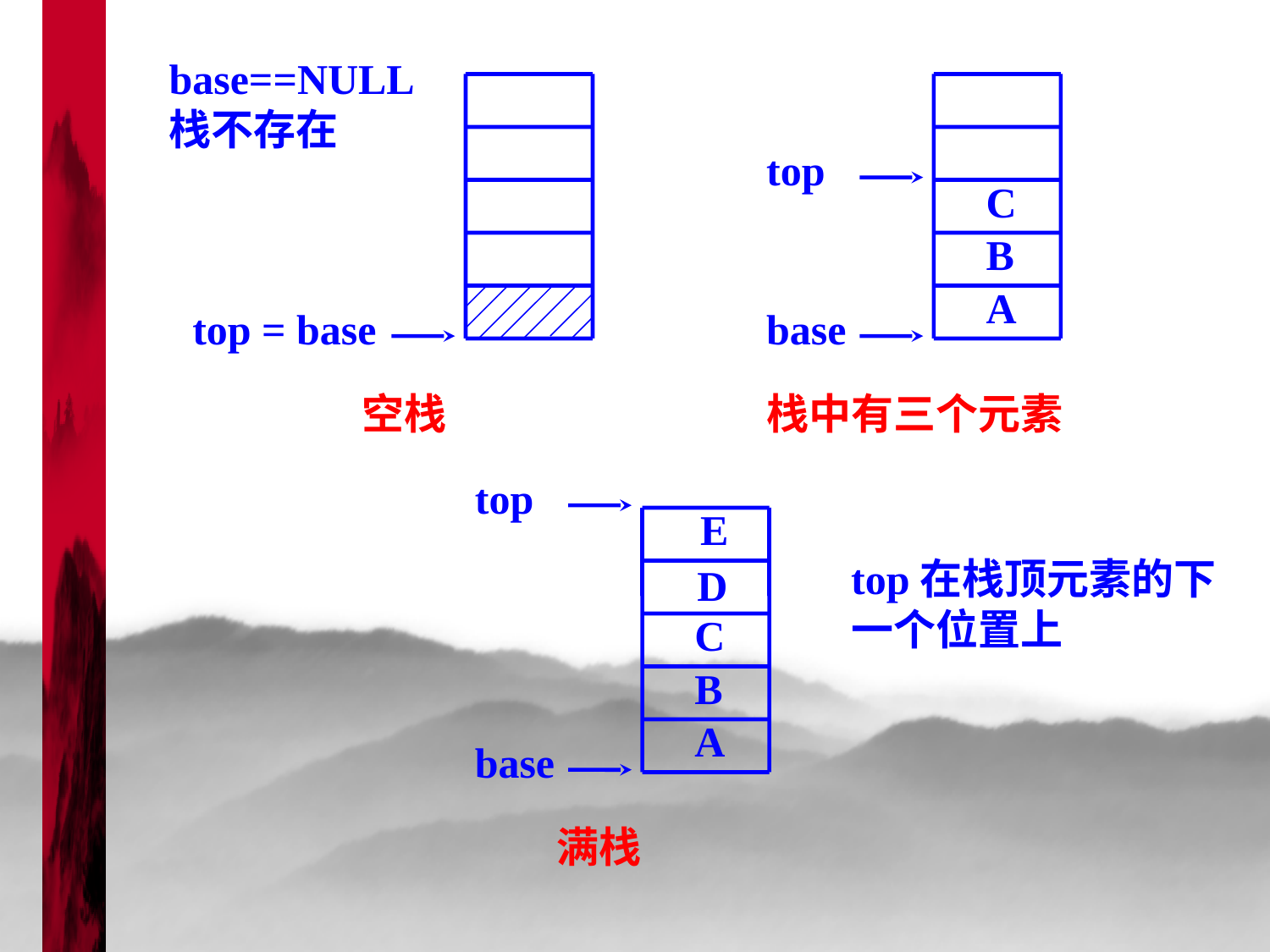

base==NULL
栈不存在

top = base

top
C

B

A

base

空栈
栈中有三个元素
top
E

D

C

B

A

base

top在栈顶元素的下一个位置上
满栈